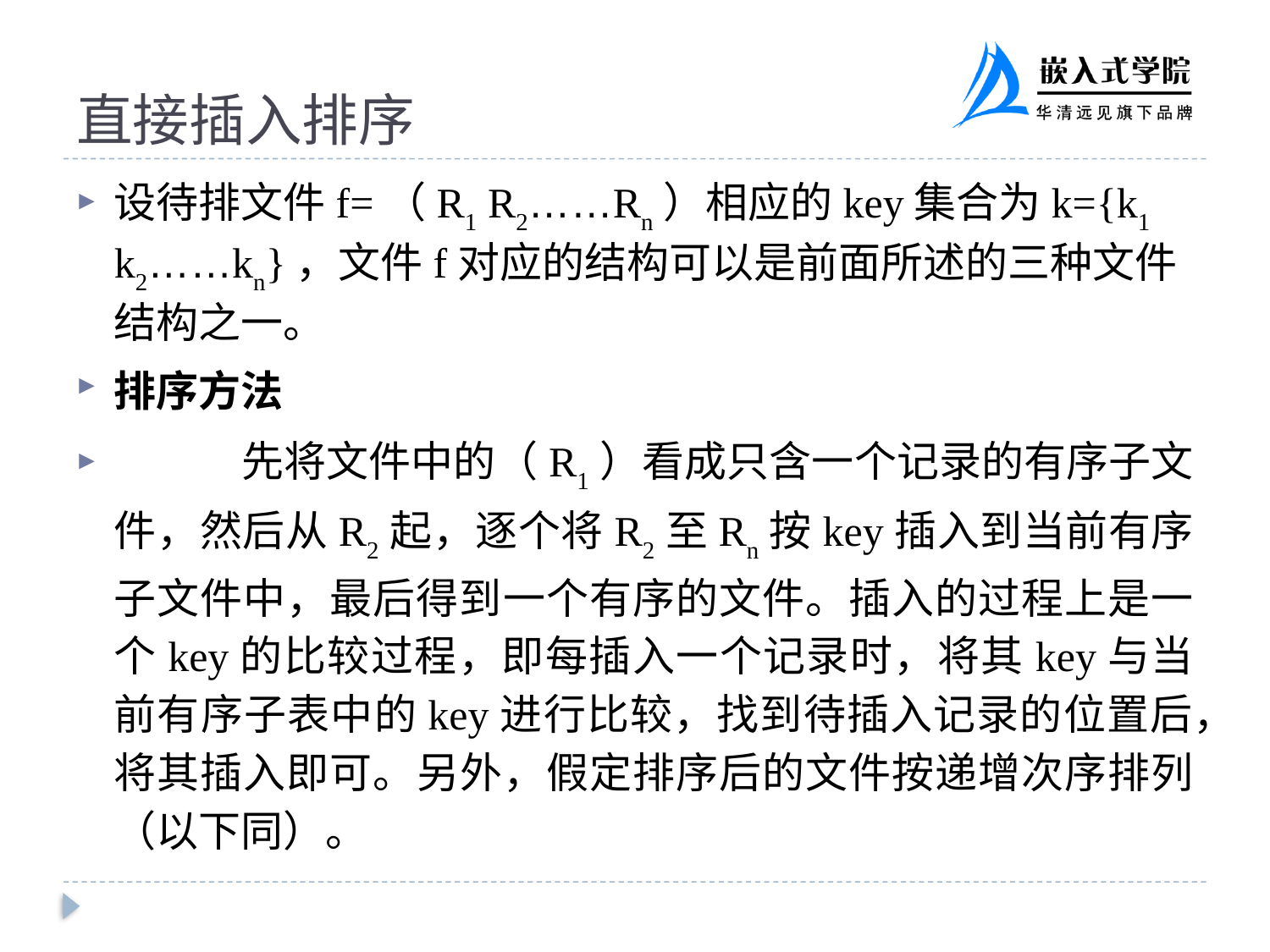

# 直接插入排序
设待排文件f=（R1 R2……Rn）相应的key集合为k={k1 k2……kn}，文件f对应的结构可以是前面所述的三种文件结构之一。
排序方法
	先将文件中的（R1）看成只含一个记录的有序子文件，然后从R2起，逐个将R2至Rn按key插入到当前有序子文件中，最后得到一个有序的文件。插入的过程上是一个key的比较过程，即每插入一个记录时，将其key与当前有序子表中的key进行比较，找到待插入记录的位置后，将其插入即可。另外，假定排序后的文件按递增次序排列（以下同）。
188